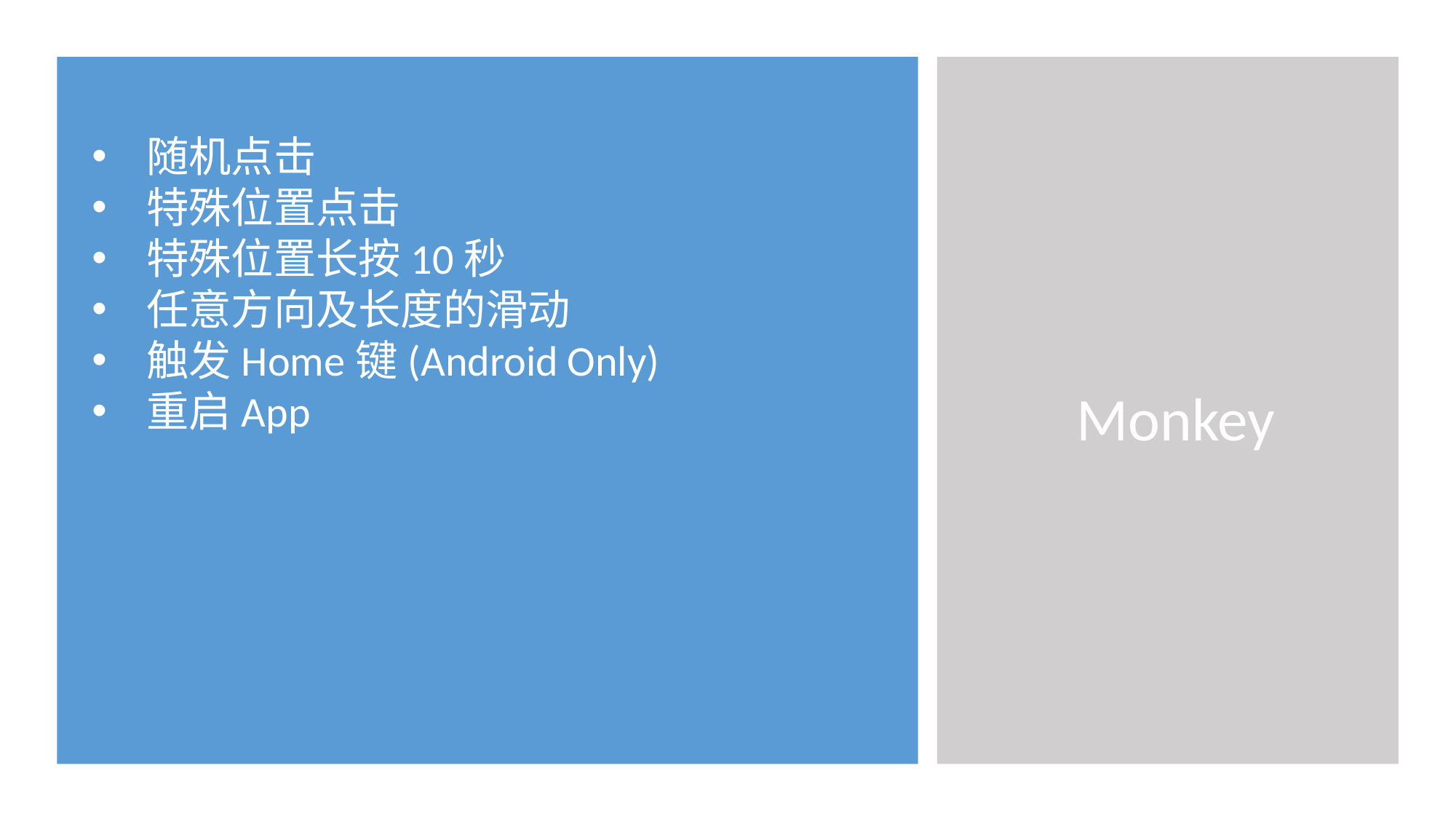

随机点击
特殊位置点击
特殊位置长按10秒
任意方向及长度的滑动
触发Home键(Android Only)
重启App
# Monkey